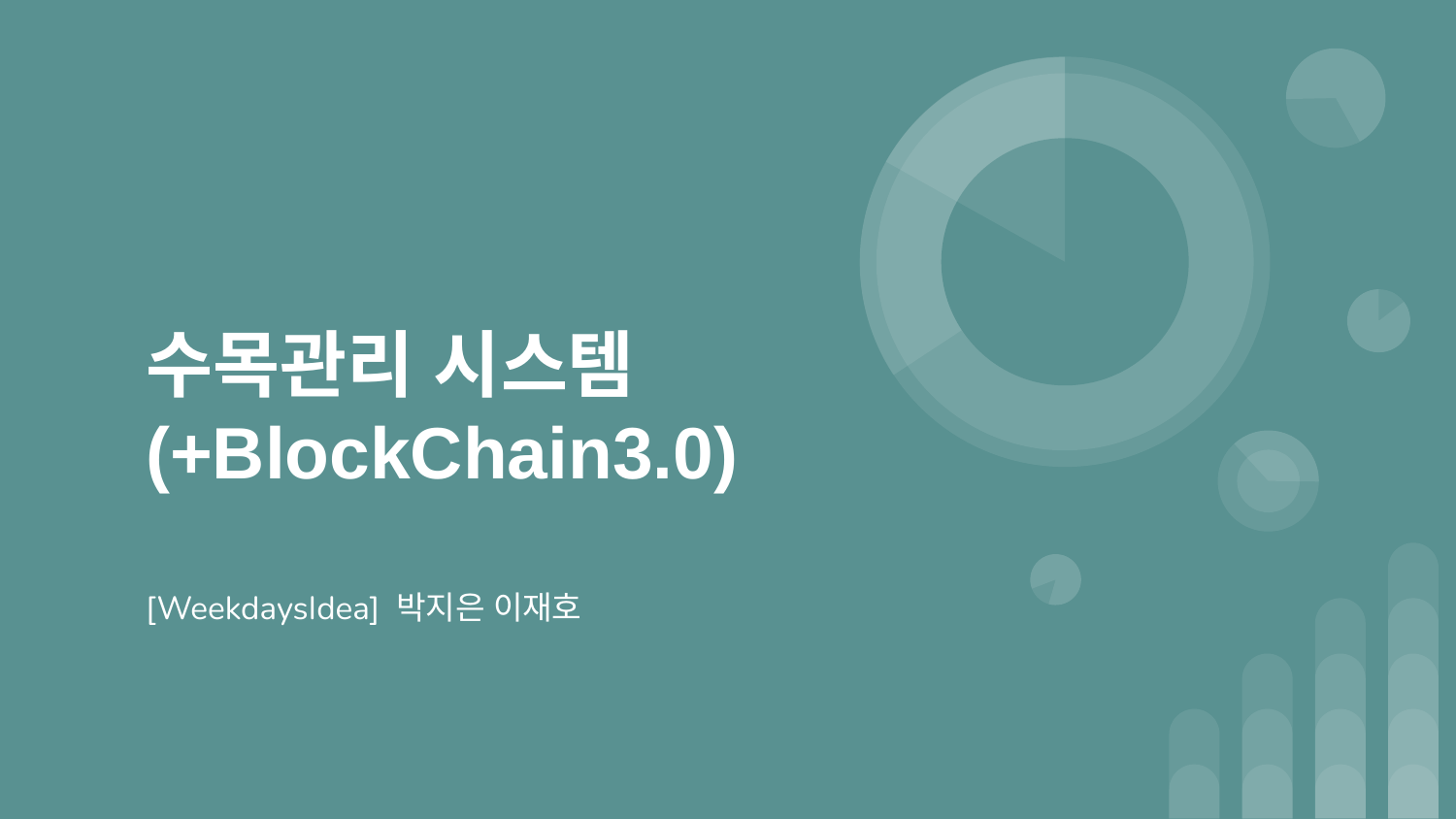

# 수목관리 시스템
(+BlockChain3.0)
[WeekdaysIdea] 박지은 이재호